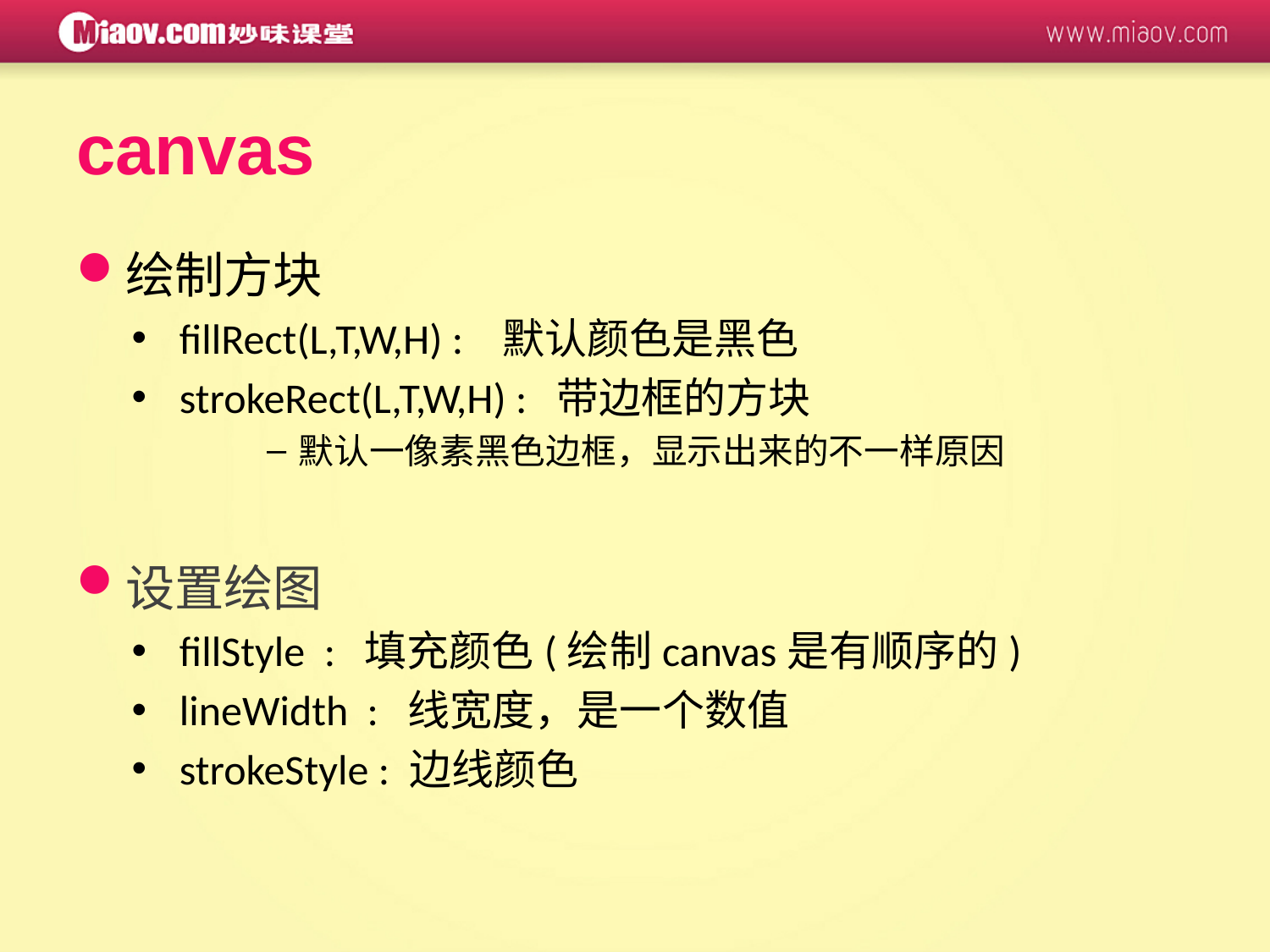

canvas
绘制方块
fillRect(L,T,W,H) :   默认颜色是黑色
strokeRect(L,T,W,H) :  带边框的方块
默认一像素黑色边框，显示出来的不一样原因

设置绘图
fillStyle  :  填充颜色(绘制canvas是有顺序的)
lineWidth  :  线宽度，是一个数值
strokeStyle : 边线颜色